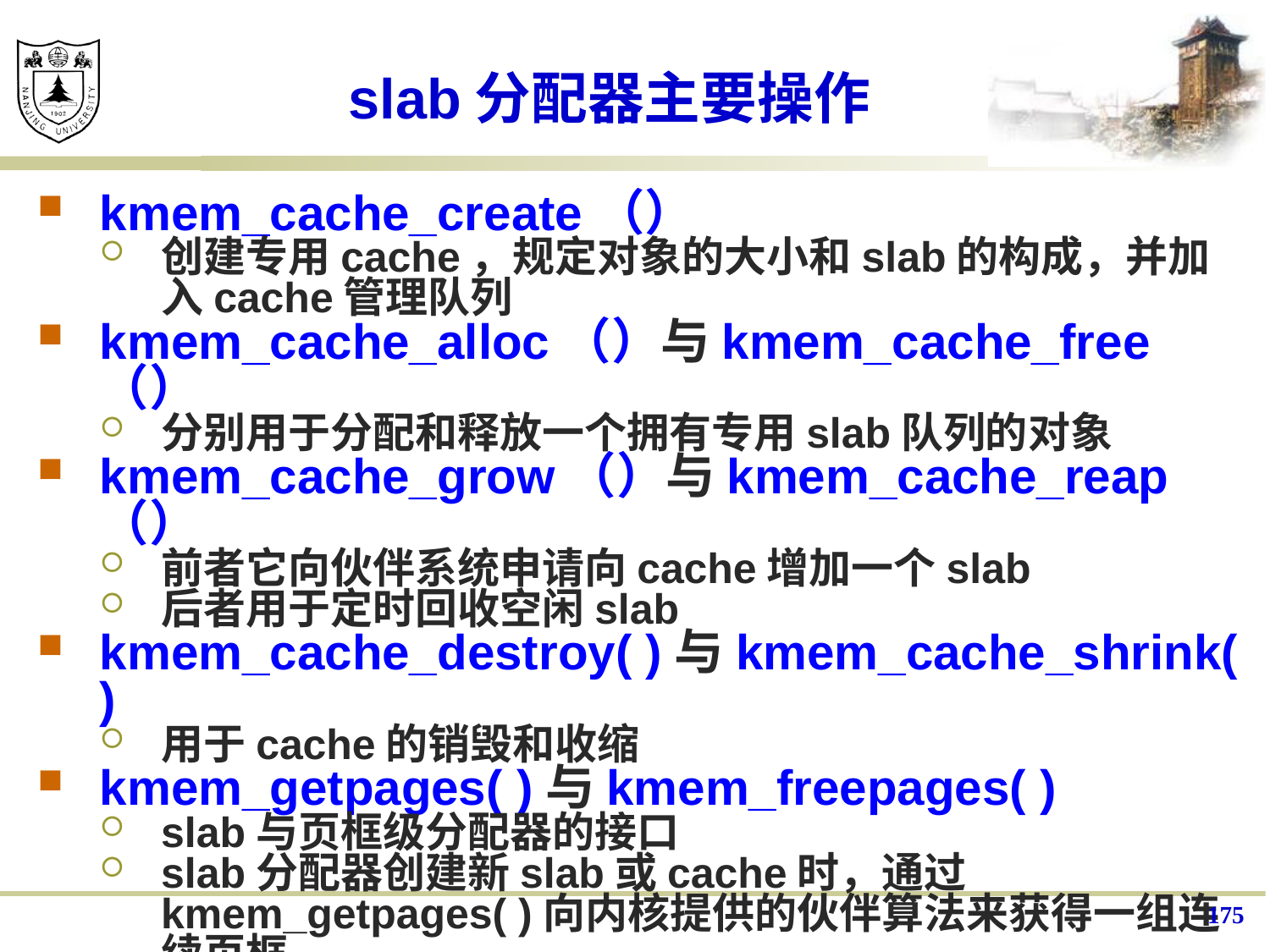

# slab分配器主要操作
kmem_cache_create（）
创建专用cache，规定对象的大小和slab的构成，并加入cache管理队列
kmem_cache_alloc（）与kmem_cache_free（）
分别用于分配和释放一个拥有专用slab队列的对象
kmem_cache_grow（）与kmem_cache_reap（）
前者它向伙伴系统申请向cache增加一个slab
后者用于定时回收空闲slab
kmem_cache_destroy( )与kmem_cache_shrink( )
用于cache的销毁和收缩
kmem_getpages( )与kmem_freepages( )
slab与页框级分配器的接口
slab分配器创建新slab或cache时，通过kmem_getpages( )向内核提供的伙伴算法来获得一组连续页框
如果释放分配给slab分配器的页框，则调用kmem_freepages( )函数

175